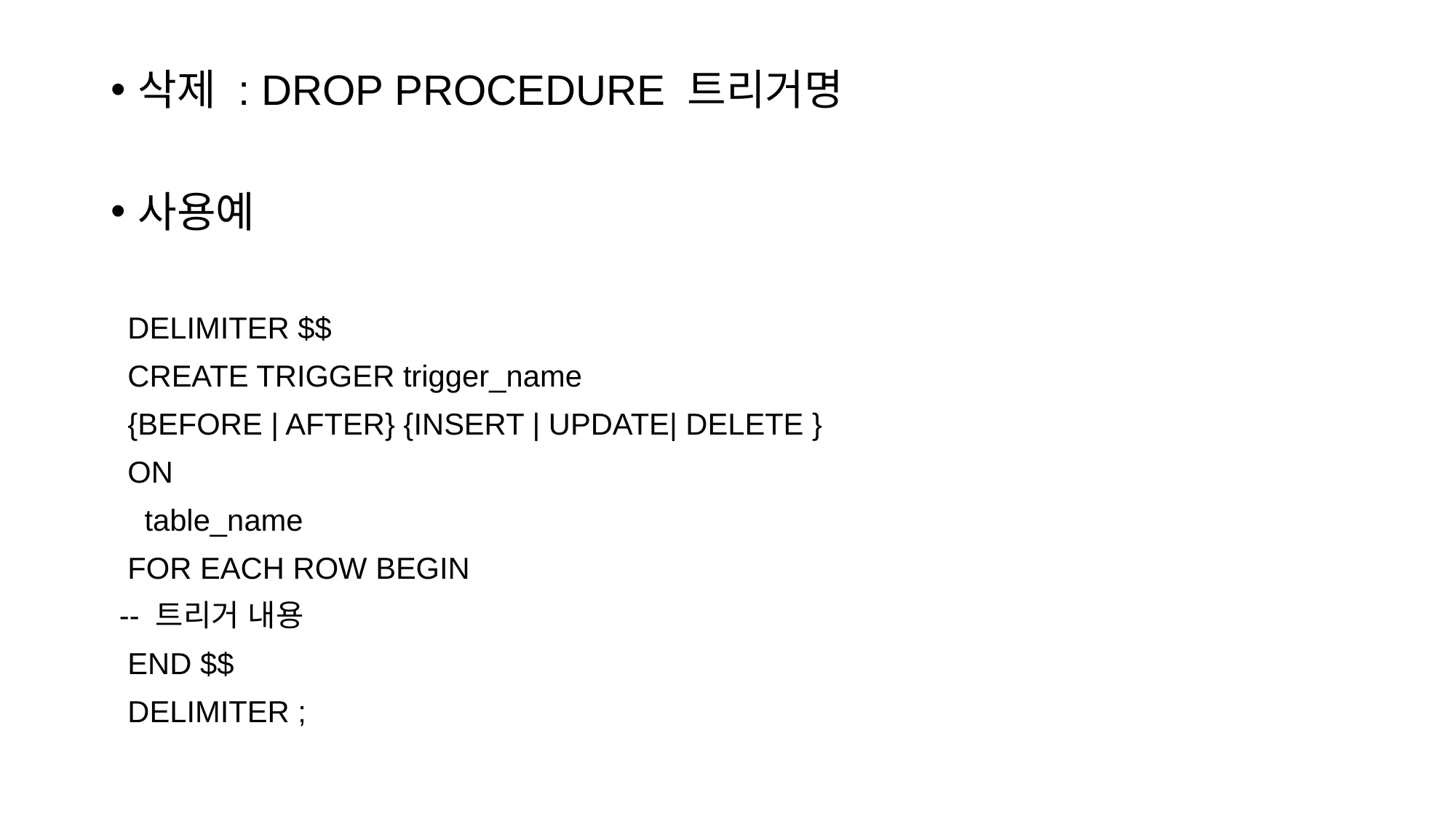

삭제 : DROP PROCEDURE 트리거명

사용예

  DELIMITER $$
  CREATE TRIGGER trigger_name
  {BEFORE | AFTER} {INSERT | UPDATE| DELETE }
  ON
    table_name
  FOR EACH ROW BEGIN
 -- 트리거 내용
  END $$
  DELIMITER ;